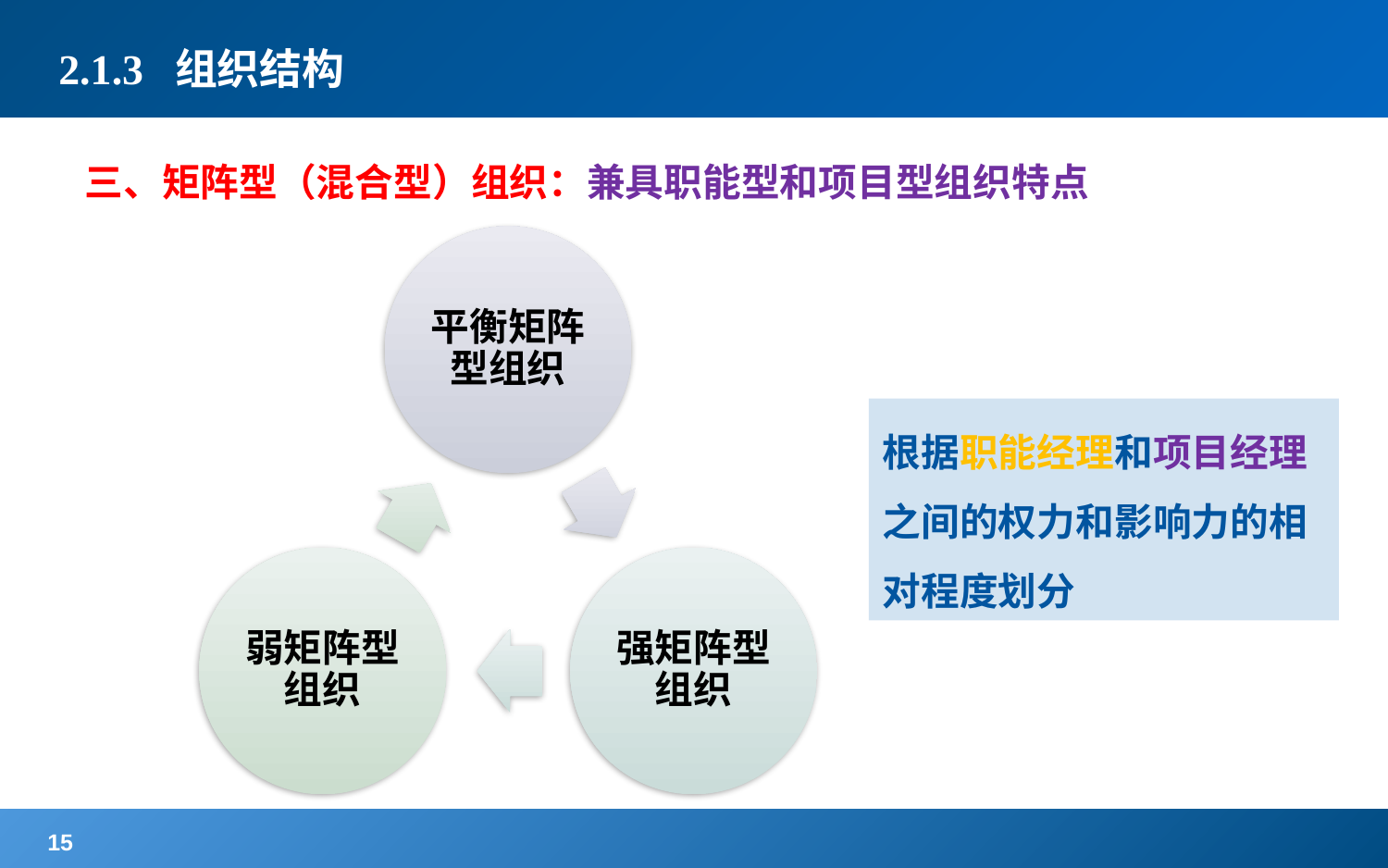

# 2.1.3  组织结构
三、矩阵型（混合型）组织：兼具职能型和项目型组织特点

平衡矩阵型组织

强矩阵型组织

弱矩阵型组织

根据职能经理和项目经理之间的权力和影响力的相对程度划分